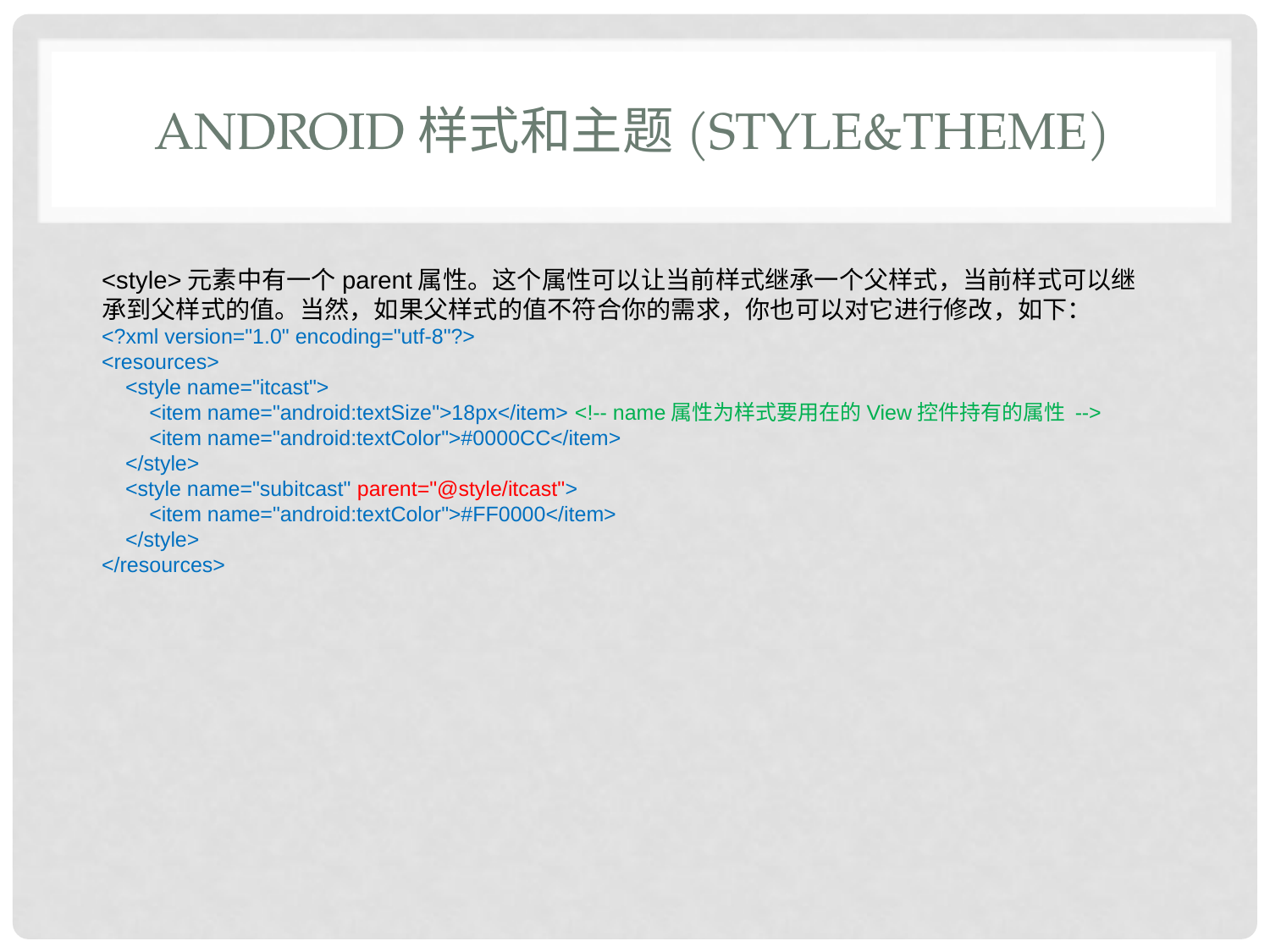

# android样式和主题(style&theme)
<style>元素中有一个parent属性。这个属性可以让当前样式继承一个父样式，当前样式可以继承到父样式的值。当然，如果父样式的值不符合你的需求，你也可以对它进行修改，如下：
<?xml version="1.0" encoding="utf-8"?>
<resources>
    <style name="itcast">
        <item name="android:textSize">18px</item> <!-- name属性为样式要用在的View控件持有的属性 -->
        <item name="android:textColor">#0000CC</item>
    </style>
    <style name="subitcast" parent="@style/itcast">
        <item name="android:textColor">#FF0000</item>
    </style>
</resources>